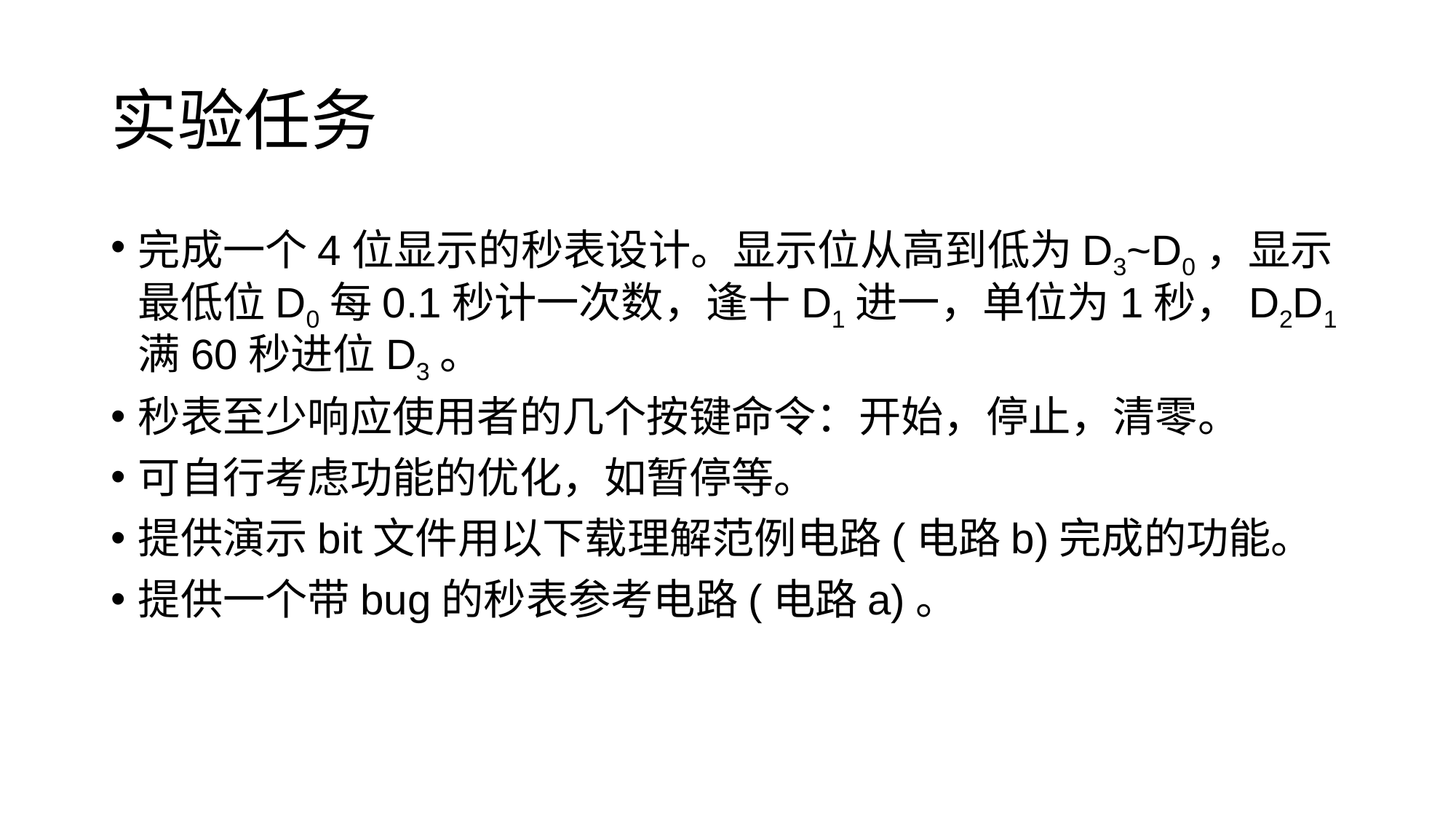

# 实验任务
完成一个4位显示的秒表设计。显示位从高到低为D3~D0，显示最低位D0每0.1秒计一次数，逢十D1进一，单位为1秒，D2D1满60秒进位D3。
秒表至少响应使用者的几个按键命令：开始，停止，清零。
可自行考虑功能的优化，如暂停等。
提供演示bit文件用以下载理解范例电路(电路b)完成的功能。
提供一个带bug的秒表参考电路(电路a)。